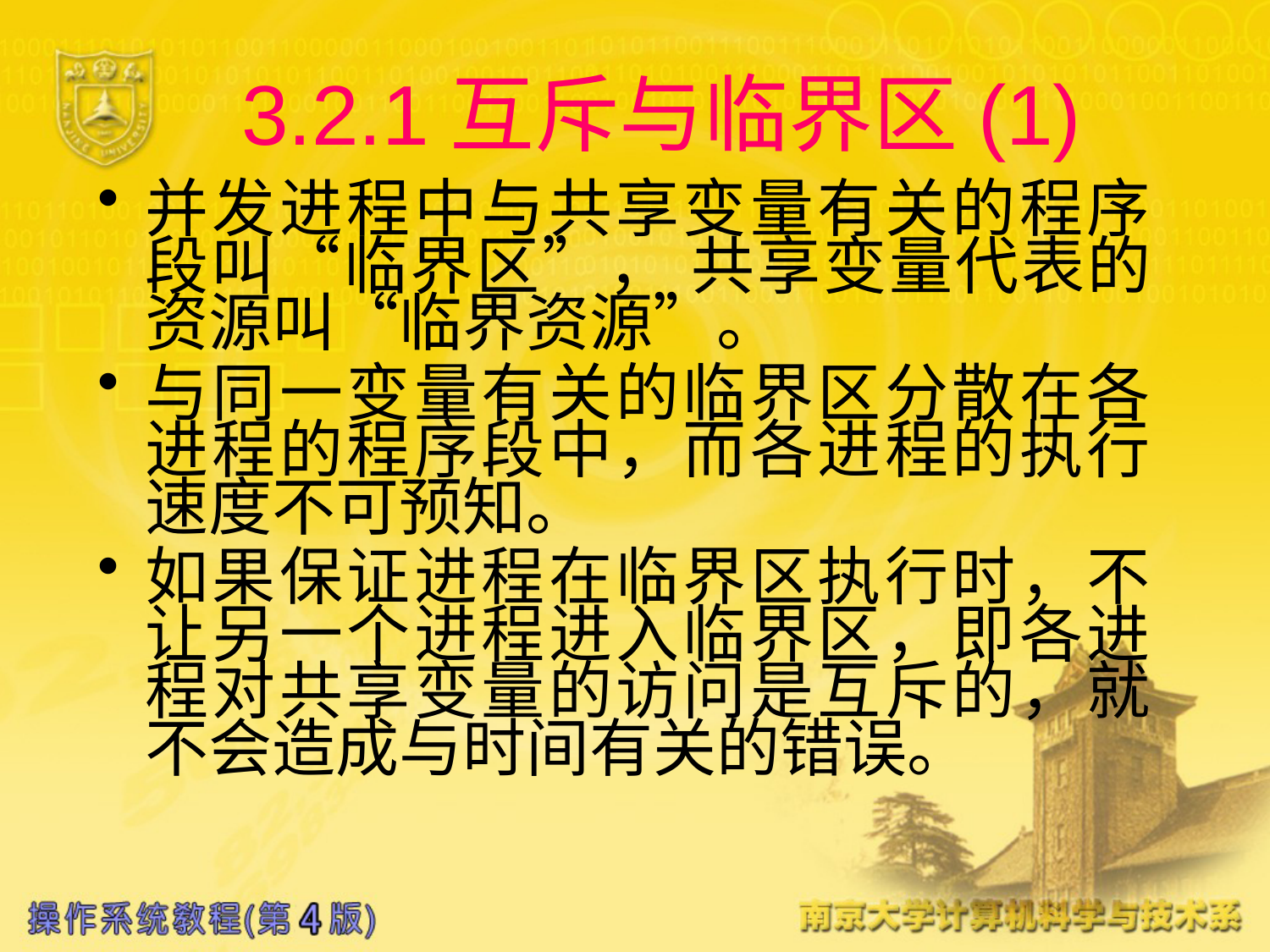

# 3.2.1互斥与临界区(1)
并发进程中与共享变量有关的程序段叫“临界区”， 共享变量代表的资源叫“临界资源”。
与同一变量有关的临界区分散在各进程的程序段中，而各进程的执行速度不可预知。
如果保证进程在临界区执行时，不让另一个进程进入临界区，即各进程对共享变量的访问是互斥的，就不会造成与时间有关的错误。